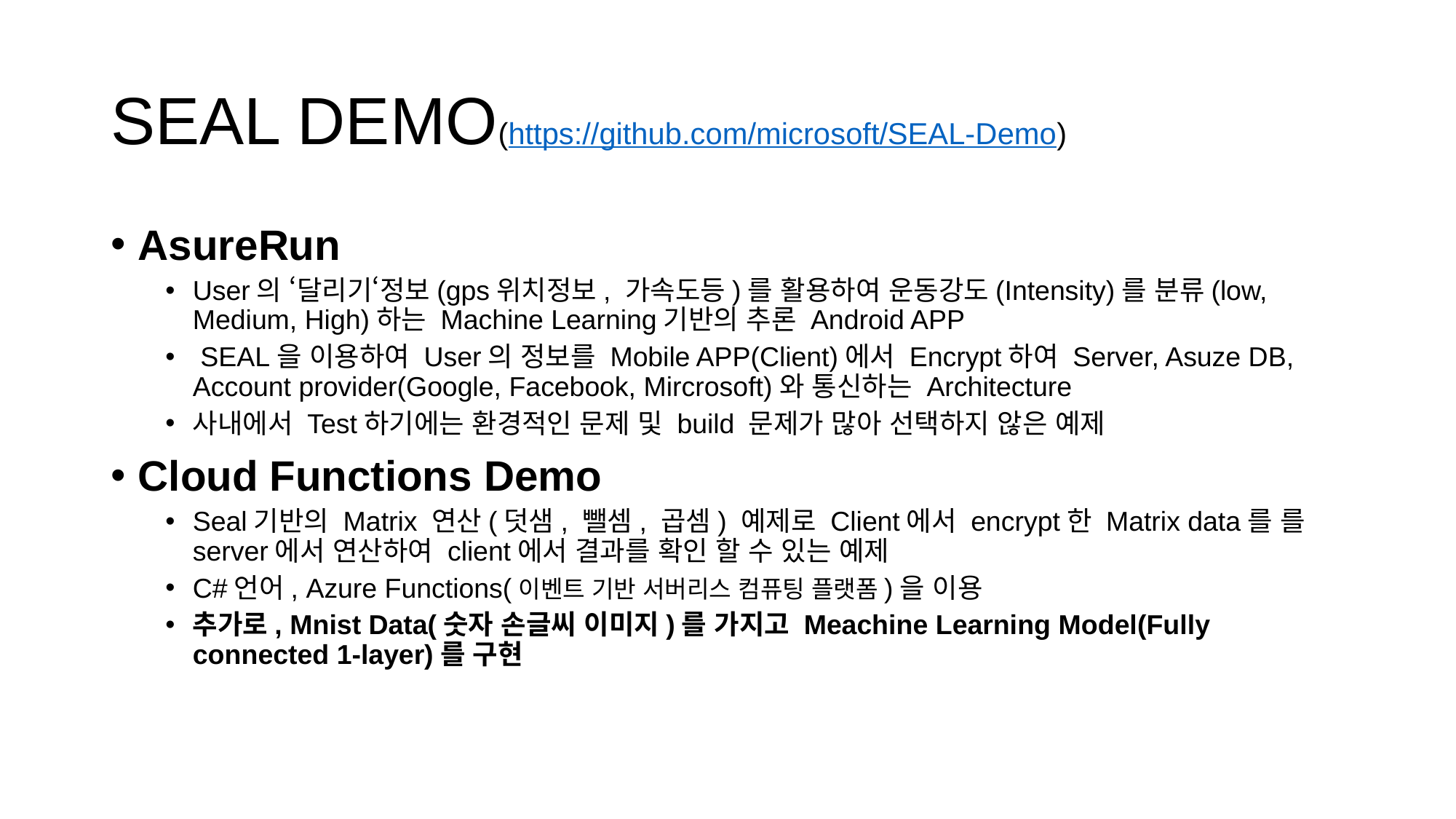

# SEAL DEMO(https://github.com/microsoft/SEAL-Demo)
AsureRun
User의 ‘달리기‘정보(gps위치정보, 가속도등)를 활용하여 운동강도(Intensity)를 분류(low, Medium, High)하는 Machine Learning기반의 추론 Android APP
 SEAL을 이용하여 User의 정보를 Mobile APP(Client)에서 Encrypt하여 Server, Asuze DB, Account provider(Google, Facebook, Mircrosoft)와 통신하는 Architecture
사내에서 Test하기에는 환경적인 문제 및 build 문제가 많아 선택하지 않은 예제
Cloud Functions Demo
Seal기반의 Matrix 연산(덧샘, 뺄셈, 곱셈) 예제로 Client에서 encrypt한 Matrix data를 를 server에서 연산하여 client에서 결과를 확인 할 수 있는 예제
C#언어, Azure Functions(이벤트 기반 서버리스 컴퓨팅 플랫폼)을 이용
추가로, Mnist Data(숫자 손글씨 이미지)를 가지고 Meachine Learning Model(Fully connected 1-layer)를 구현